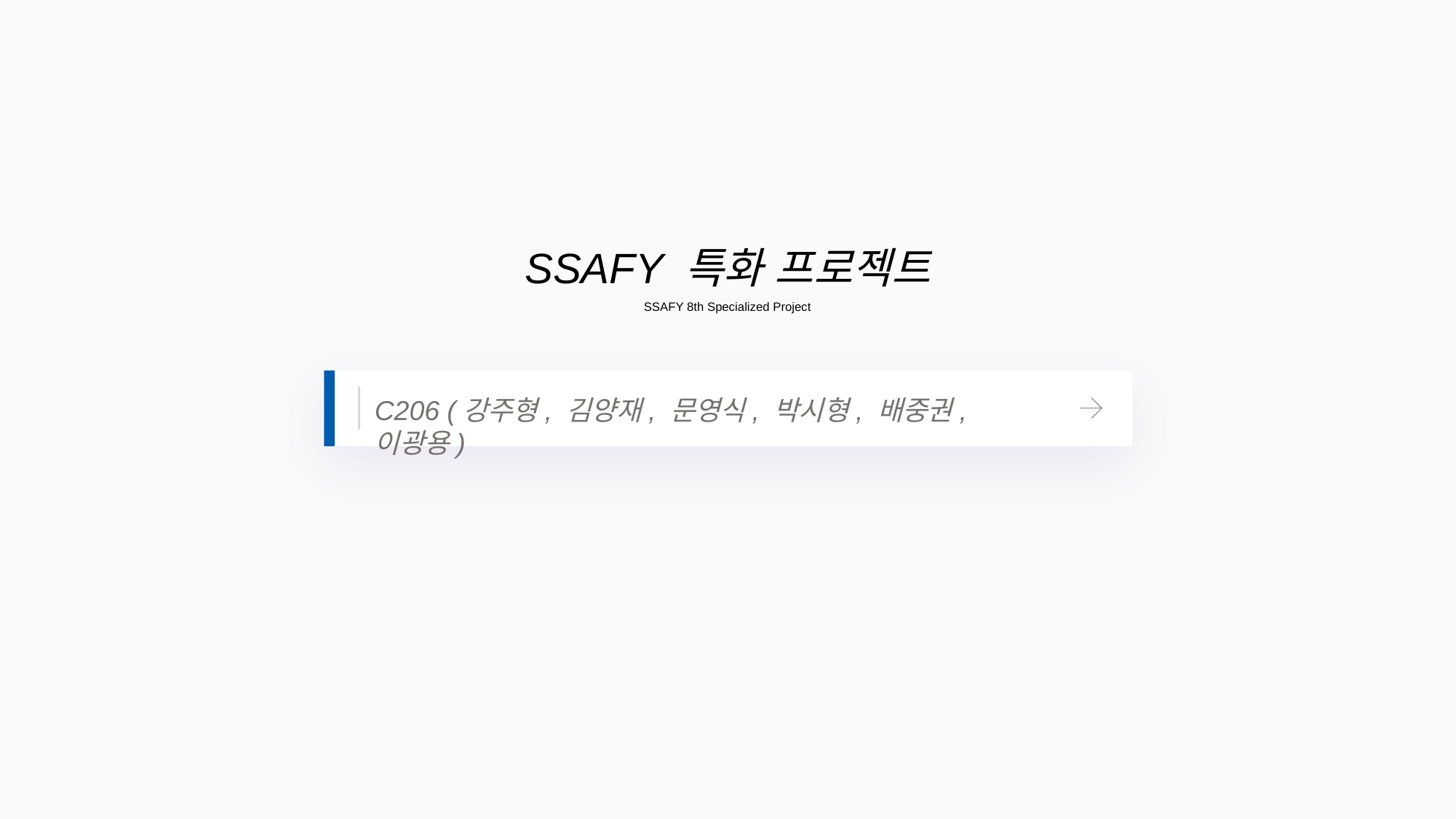

SSAFY 특화 프로젝트
SSAFY 8th Specialized Project

C206 (강주형, 김양재, 문영식, 박시형, 배중권, 이광용)